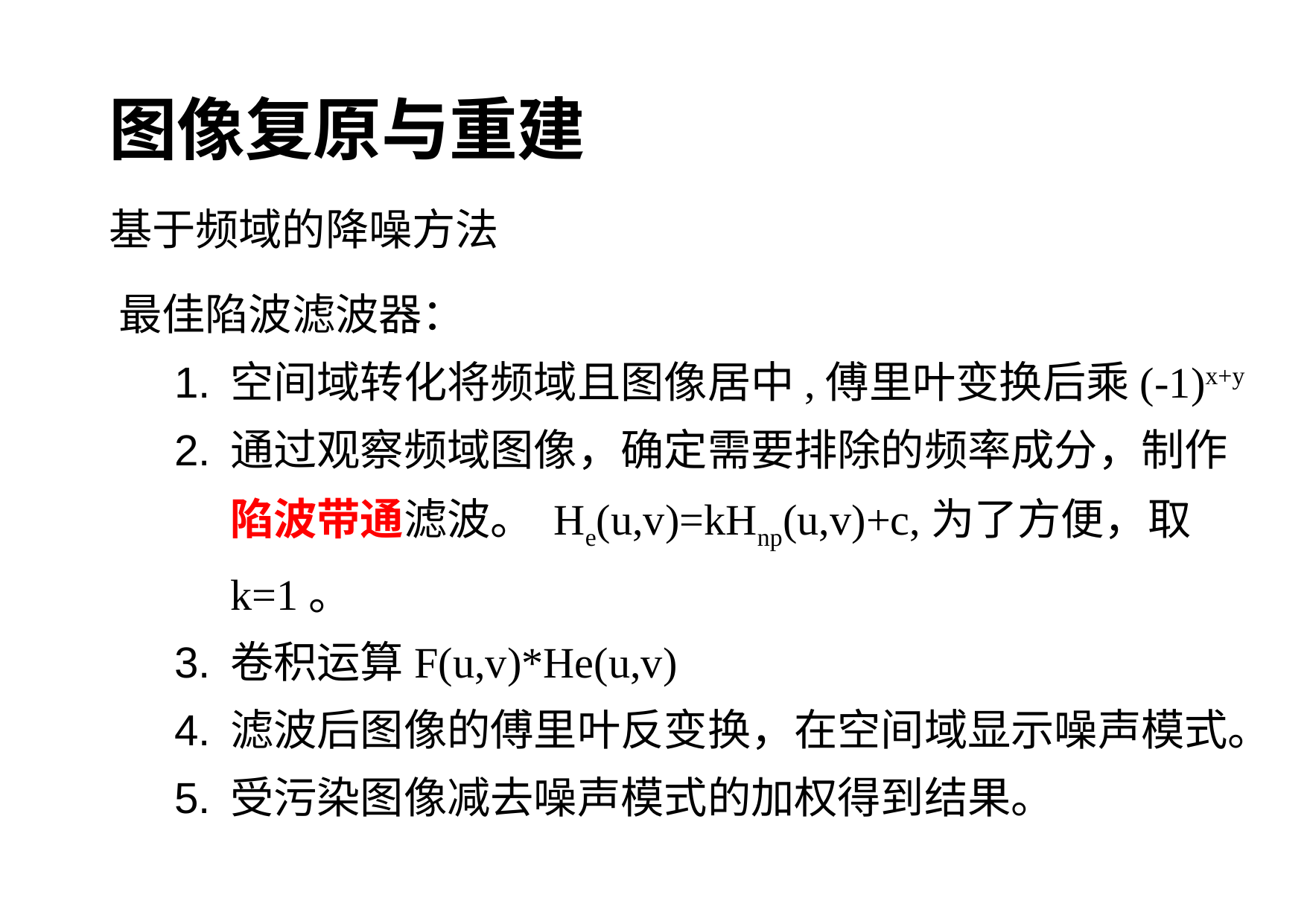

图像复原与重建
基于频域的降噪方法
最佳陷波滤波器：
空间域转化将频域且图像居中,傅里叶变换后乘(-1)x+y
通过观察频域图像，确定需要排除的频率成分，制作陷波带通滤波。 He(u,v)=kHnp(u,v)+c,为了方便，取k=1。
卷积运算F(u,v)*He(u,v)
滤波后图像的傅里叶反变换，在空间域显示噪声模式。
受污染图像减去噪声模式的加权得到结果。